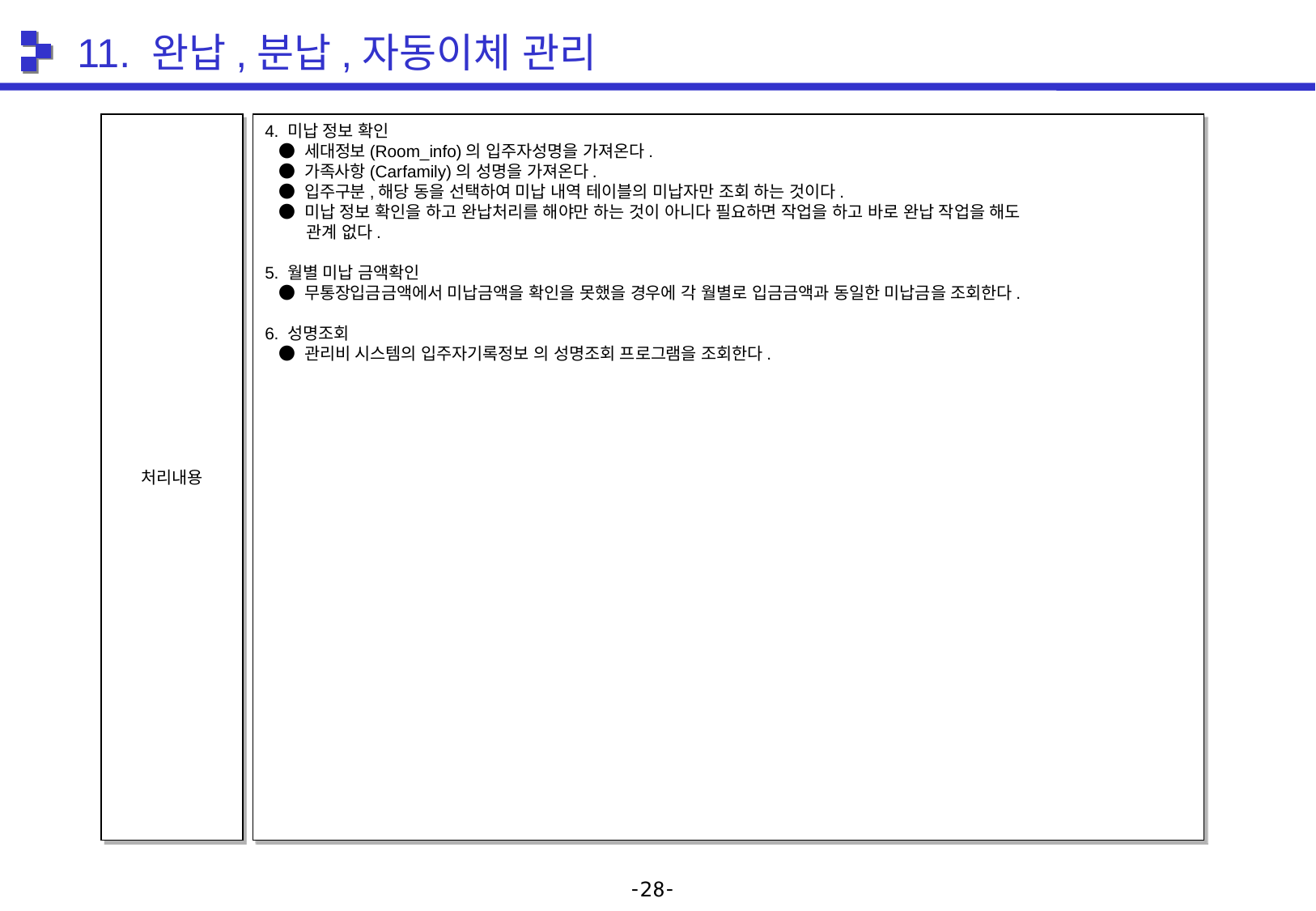

11. 완납,분납,자동이체 관리
처리내용
4. 미납 정보 확인
   ● 세대정보(Room_info)의 입주자성명을 가져온다.
   ● 가족사항(Carfamily)의 성명을 가져온다.
   ● 입주구분,해당 동을 선택하여 미납 내역 테이블의 미납자만 조회 하는 것이다.
   ● 미납 정보 확인을 하고 완납처리를 해야만 하는 것이 아니다 필요하면 작업을 하고 바로 완납 작업을 해도
        관계 없다.

5. 월별 미납 금액확인
   ● 무통장입금금액에서 미납금액을 확인을 못했을 경우에 각 월별로 입금금액과 동일한 미납금을 조회한다.

6. 성명조회
   ● 관리비 시스템의 입주자기록정보 의 성명조회 프로그램을 조회한다.